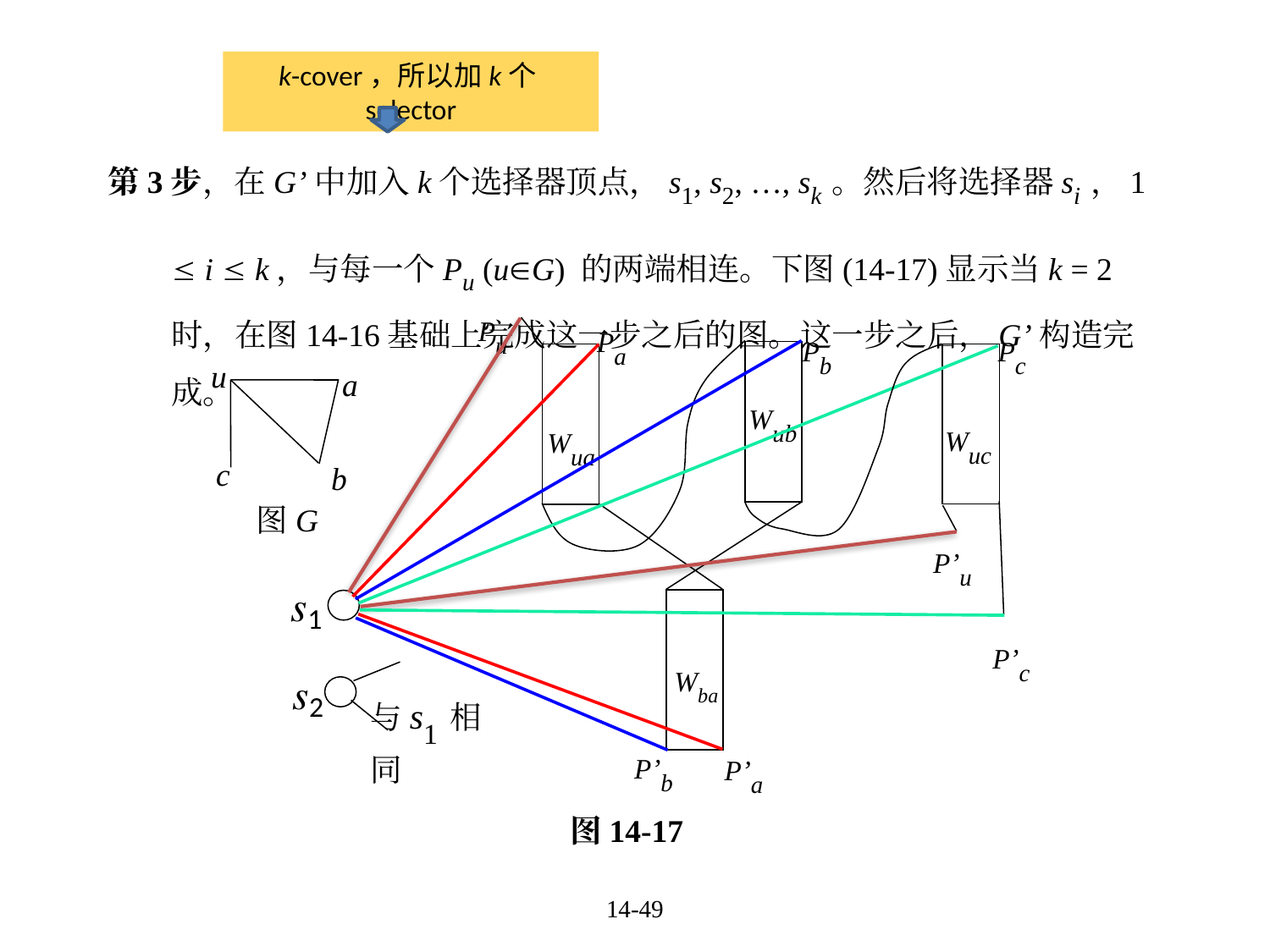

k-cover，所以加k个selector

第3步，在G’中加入k个选择器顶点，s1, s2, …, sk。然后将选择器si，1 ≤ i ≤ k，与每一个Pu (u∈G) 的两端相连。下图(14-17)显示当k = 2时，在图14-16基础上完成这一步之后的图。这一步之后，G’构造完成。

Pu
Pa
Pb
Pc

Wub

Wuc

Wua

u

c
b
图G
a

P’u

P’c
Wba

与s1相同

P’b
P’a
s1
s2
图14-17
14-49